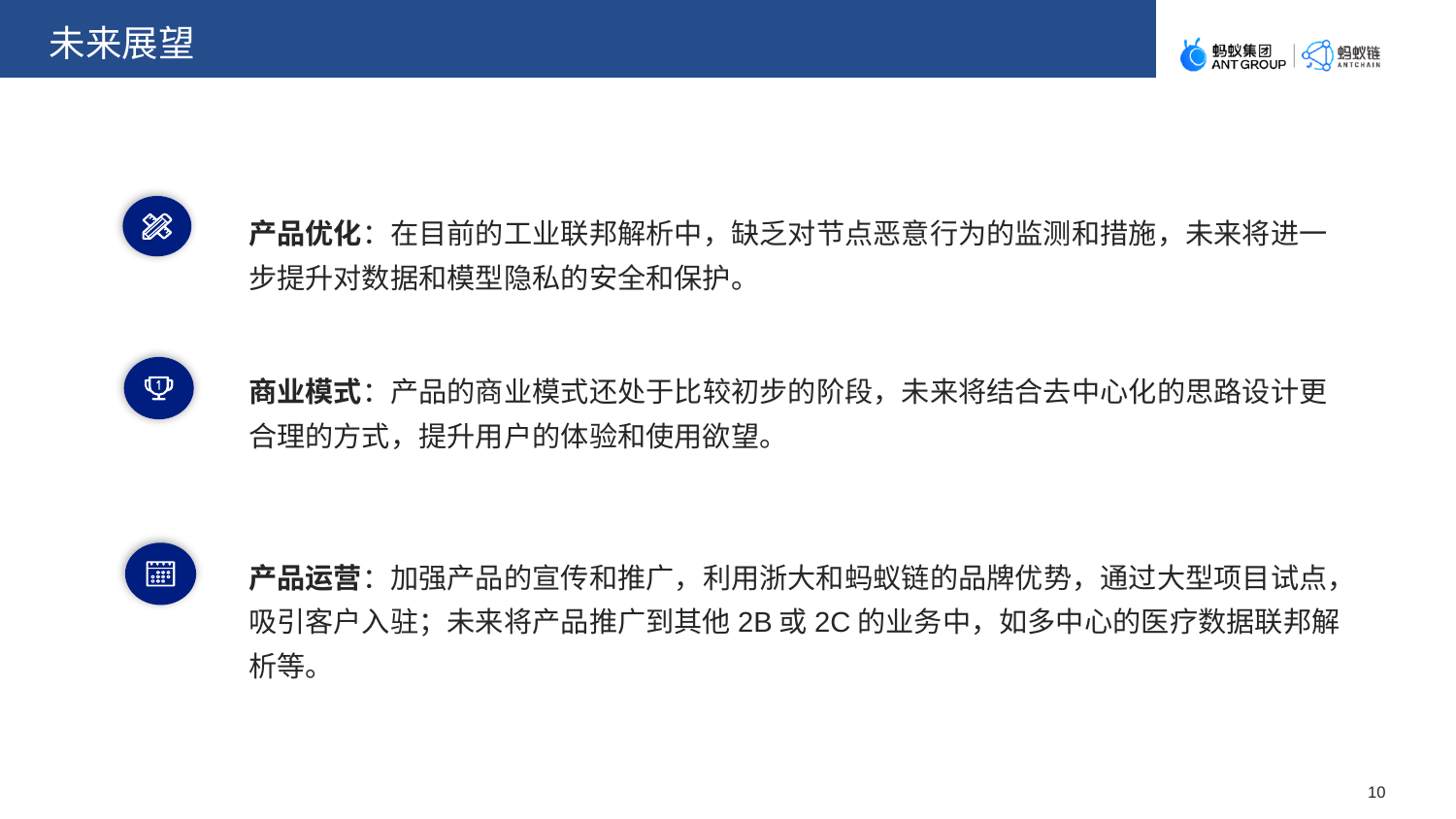

未来展望

产品优化：在目前的工业联邦解析中，缺乏对节点恶意行为的监测和措施，未来将进一步提升对数据和模型隐私的安全和保护。

商业模式：产品的商业模式还处于比较初步的阶段，未来将结合去中心化的思路设计更合理的方式，提升用户的体验和使用欲望。

产品运营：加强产品的宣传和推广，利用浙大和蚂蚁链的品牌优势，通过大型项目试点，吸引客户入驻；未来将产品推广到其他2B或2C的业务中，如多中心的医疗数据联邦解析等。